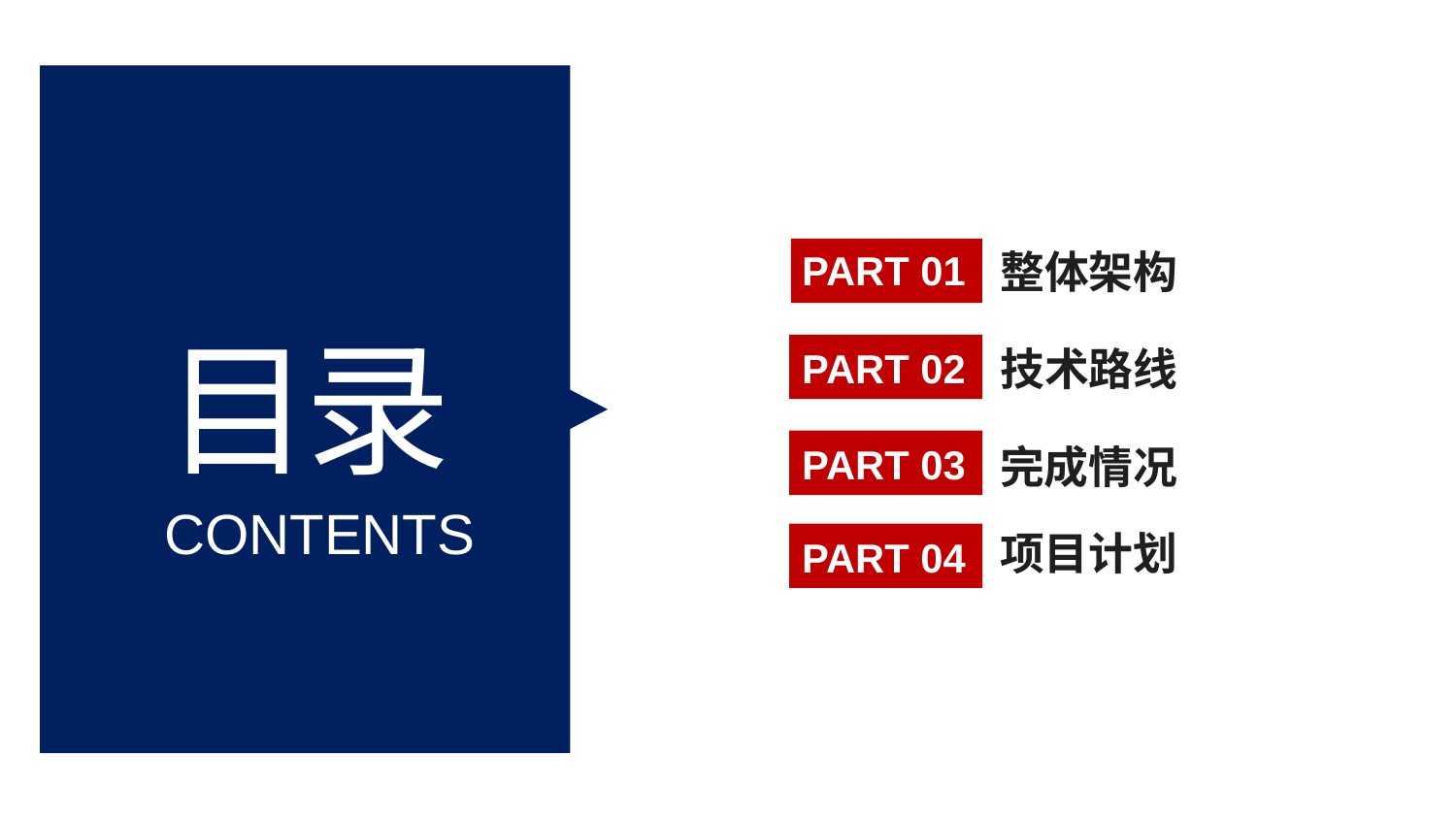

整体架构

PART 01
目录

技术路线
PART 02

完成情况
PART 03
CONTENTS
项目计划

PART 04